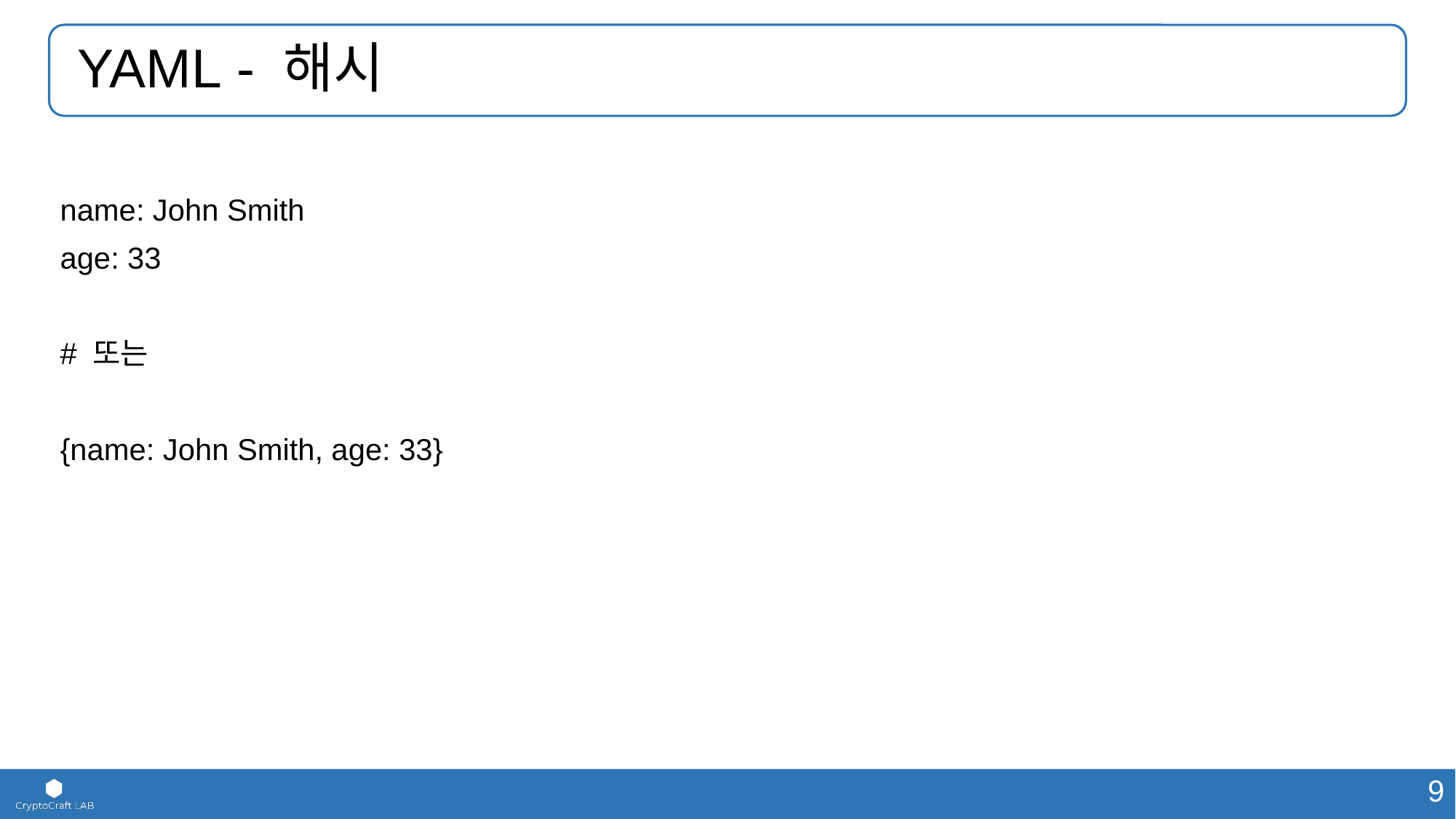

# YAML - 해시

name: John Smith
age: 33

# 또는

{name: John Smith, age: 33}